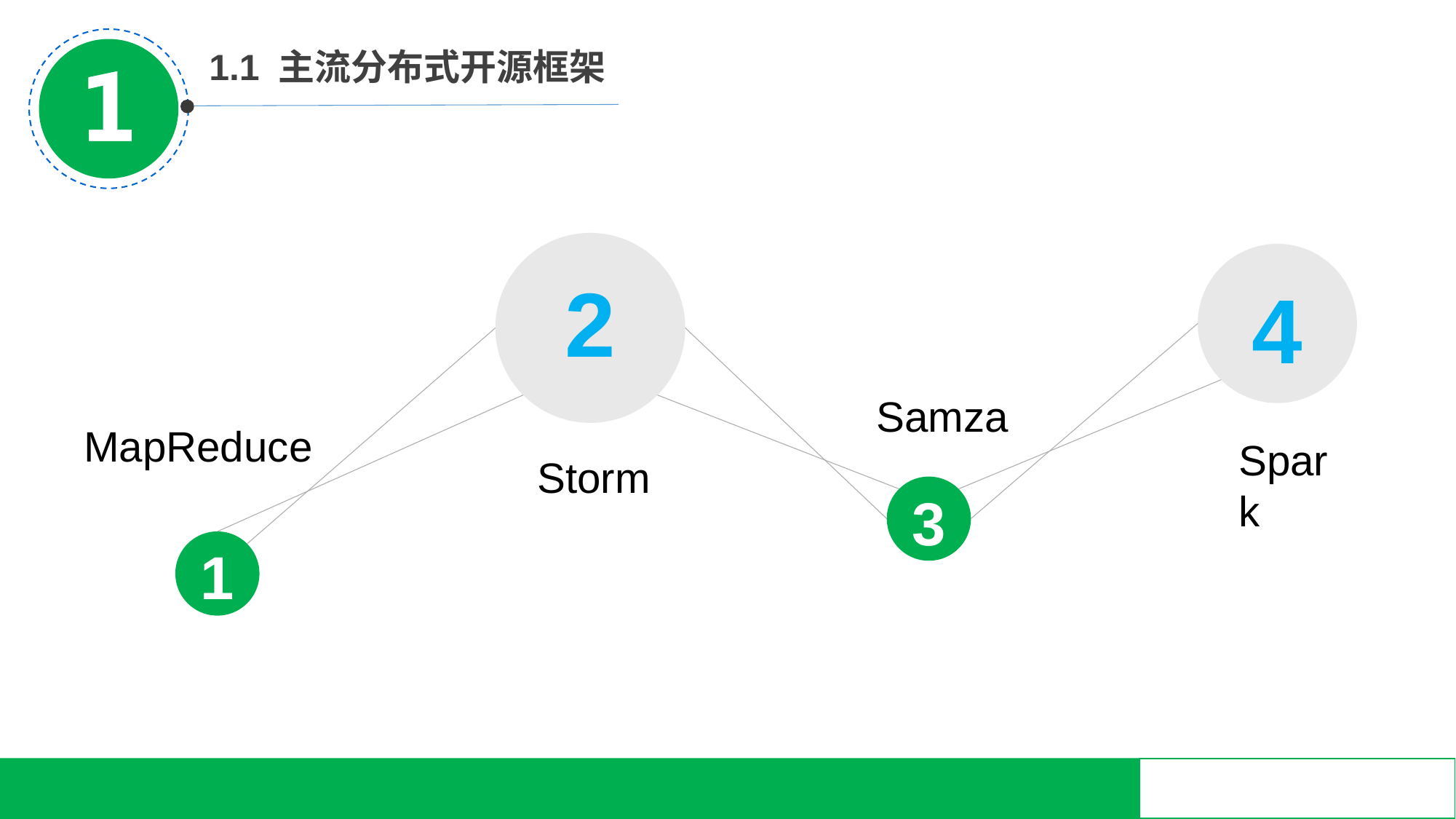

1.1 主流分布式开源框架

2
4
3
1
Samza
MapReduce
Spark
Storm